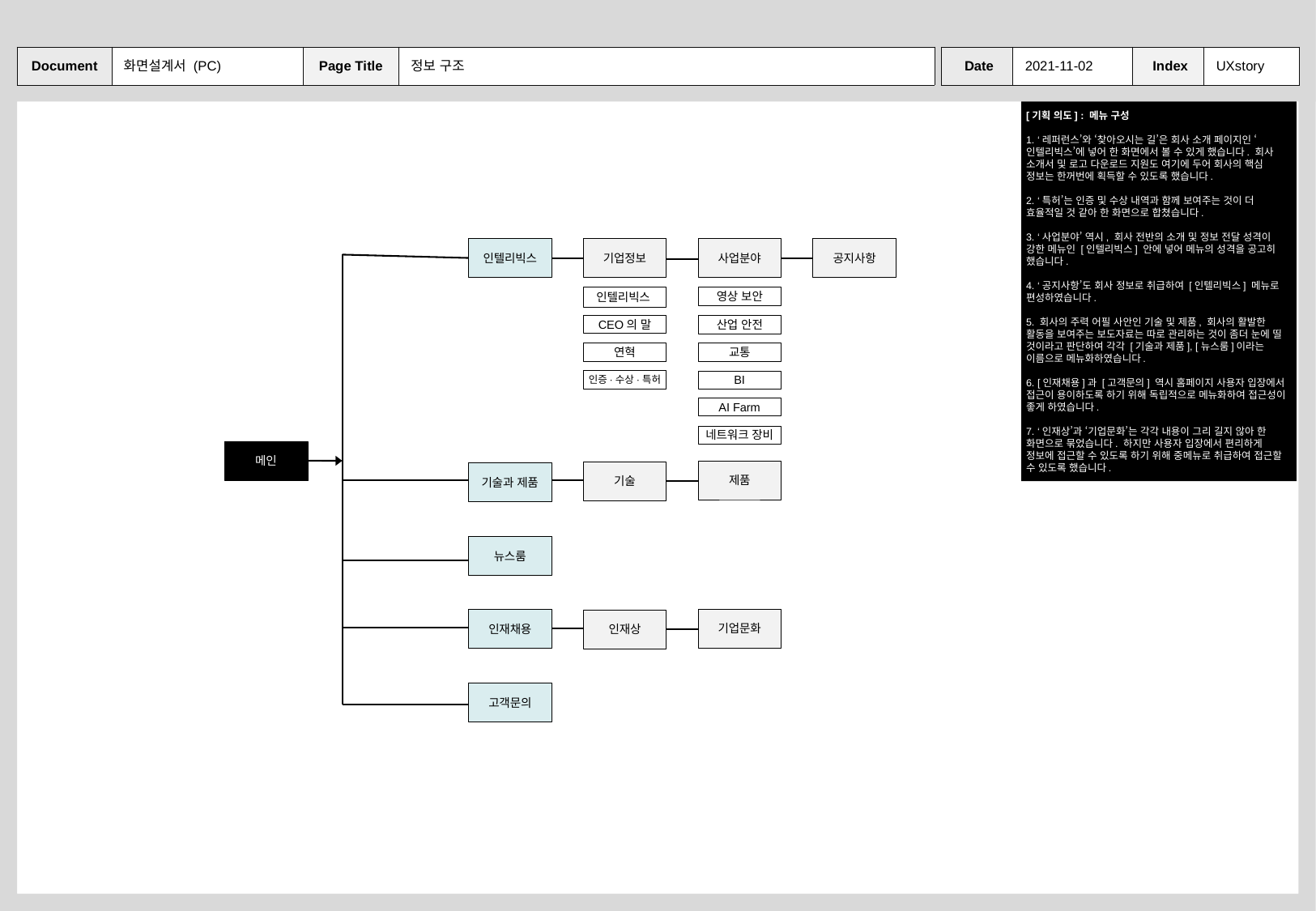

화면설계서 (PC)
정보 구조
2021-11-02
UXstory
[기획 의도] : 메뉴 구성
1. ‘레퍼런스’와 ‘찾아오시는 길’은 회사 소개 페이지인 ‘인텔리빅스’에 넣어 한 화면에서 볼 수 있게 했습니다. 회사 소개서 및 로고 다운로드 지원도 여기에 두어 회사의 핵심 정보는 한꺼번에 획득할 수 있도록 했습니다.
2. ‘특허’는 인증 및 수상 내역과 함께 보여주는 것이 더 효율적일 것 같아 한 화면으로 합쳤습니다.
3. ‘사업분야’ 역시, 회사 전반의 소개 및 정보 전달 성격이 강한 메뉴인 [인텔리빅스] 안에 넣어 메뉴의 성격을 공고히 했습니다.
4. ‘공지사항’도 회사 정보로 취급하여 [인텔리빅스] 메뉴로 편성하였습니다.
5. 회사의 주력 어필 사안인 기술 및 제품, 회사의 활발한 활동을 보여주는 보도자료는 따로 관리하는 것이 좀더 눈에 띨 것이라고 판단하여 각각 [기술과 제품], [뉴스룸]이라는 이름으로 메뉴화하였습니다.
6. [인재채용]과 [고객문의] 역시 홈페이지 사용자 입장에서 접근이 용이하도록 하기 위해 독립적으로 메뉴화하여 접근성이 좋게 하였습니다.
7. ‘인재상’과 ‘기업문화’는 각각 내용이 그리 길지 않아 한 화면으로 묶었습니다. 하지만 사용자 입장에서 편리하게 정보에 접근할 수 있도록 하기 위해 중메뉴로 취급하여 접근할 수 있도록 했습니다.
인텔리빅스
기업정보
사업분야
공지사항
인텔리빅스
영상 보안
CEO의 말
산업 안전
교통
연혁
인증·수상·특허
BI
AI Farm
네트워크 장비
메인
제품
기술
기술과 제품
뉴스룸
기업문화
인재채용
인재상
고객문의